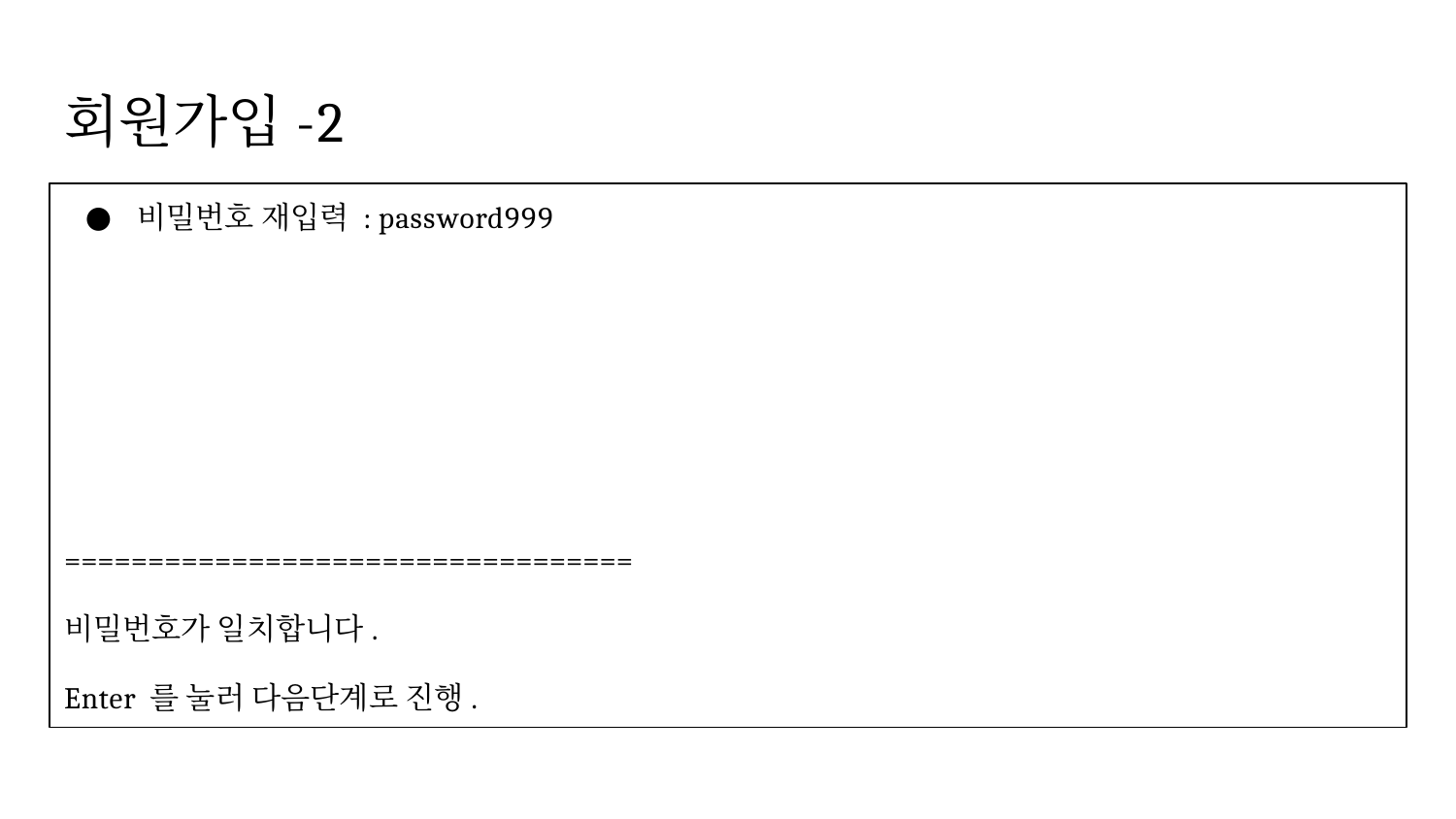

# 회원가입-2
비밀번호 재입력 : password999

==================================
비밀번호가 일치합니다.
Enter 를 눌러 다음단계로 진행.